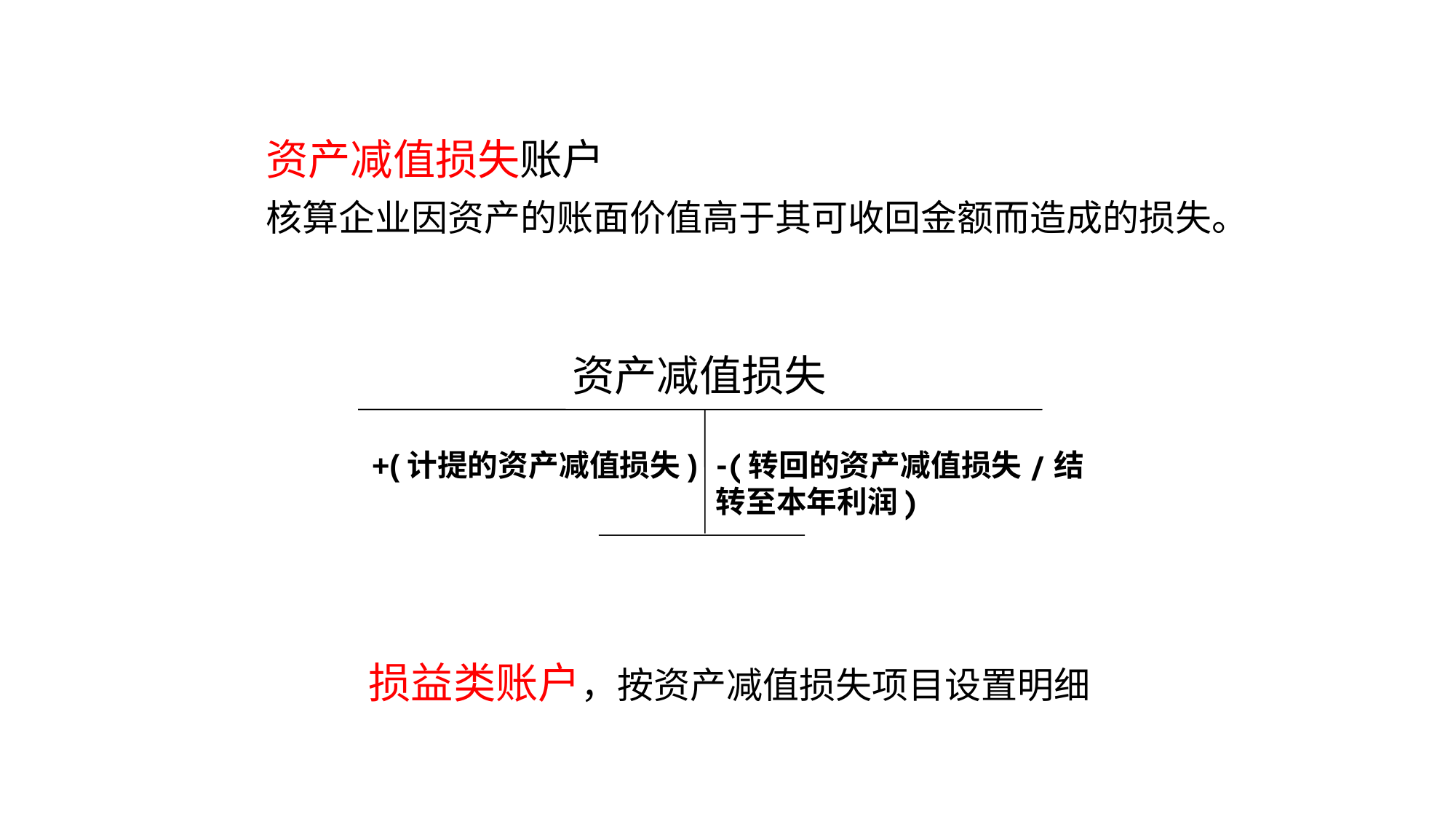

资产减值损失账户
核算企业因资产的账面价值高于其可收回金额而造成的损失。
资产减值损失

+(计提的资产减值损失)
-(转回的资产减值损失/结转至本年利润)

损益类账户，按资产减值损失项目设置明细